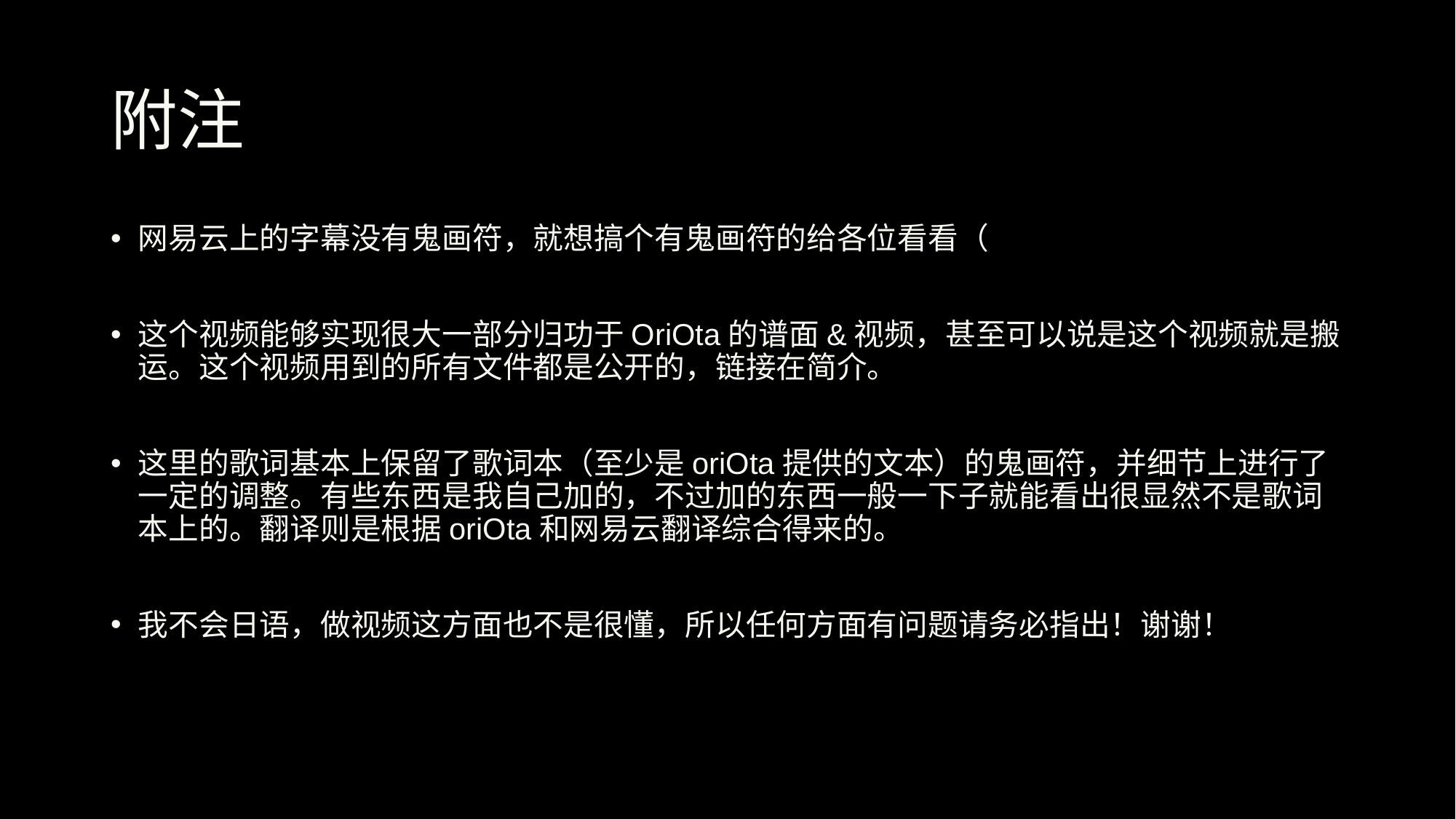

# 附注
网易云上的字幕没有鬼画符，就想搞个有鬼画符的给各位看看（

这个视频能够实现很大一部分归功于OriOta的谱面&视频，甚至可以说是这个视频就是搬运。这个视频用到的所有文件都是公开的，链接在简介。

这里的歌词基本上保留了歌词本（至少是oriOta提供的文本）的鬼画符，并细节上进行了一定的调整。有些东西是我自己加的，不过加的东西一般一下子就能看出很显然不是歌词本上的。翻译则是根据oriOta和网易云翻译综合得来的。

我不会日语，做视频这方面也不是很懂，所以任何方面有问题请务必指出！谢谢！